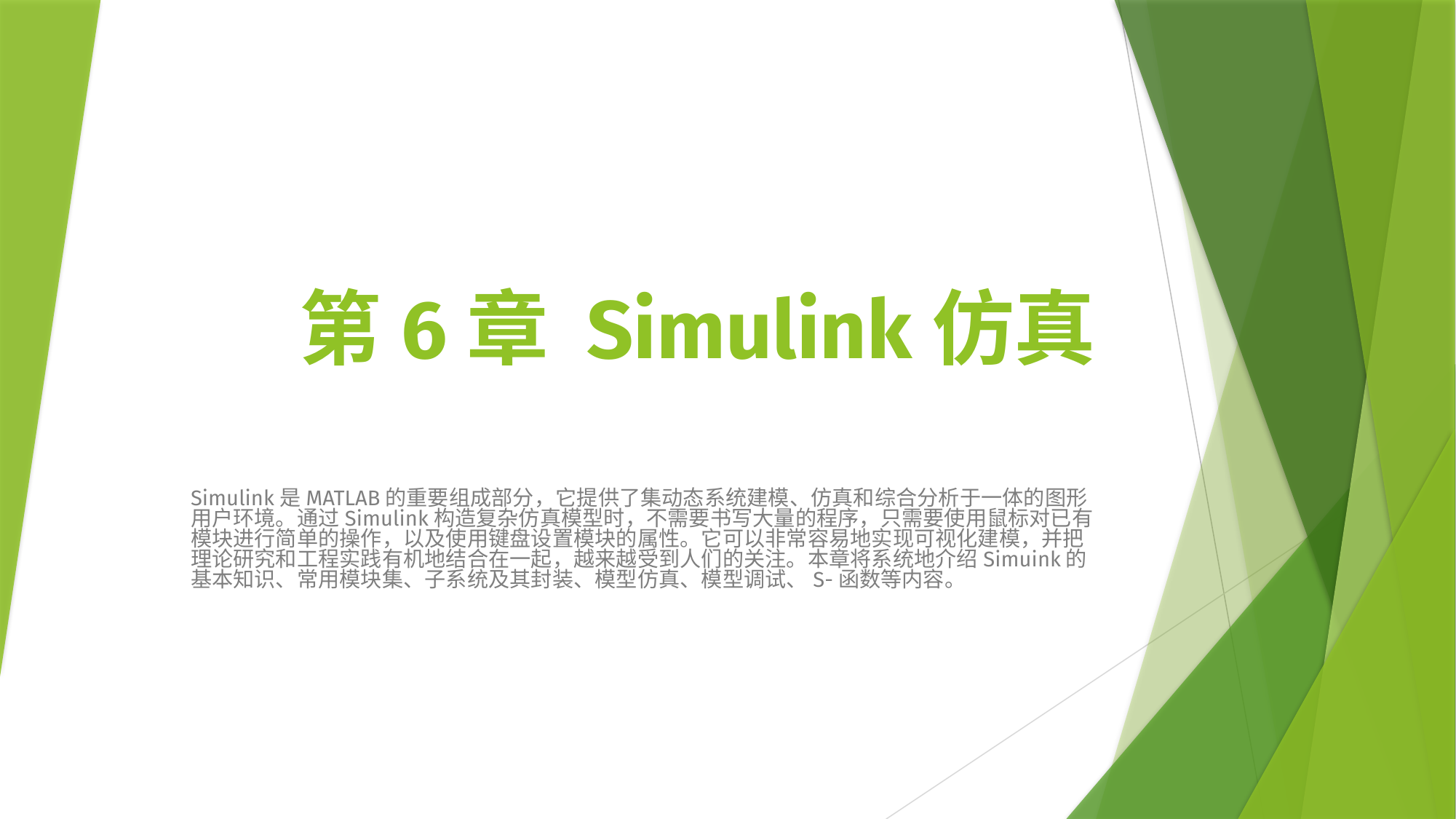

# 第6章 Simulink仿真
Simulink是MATLAB的重要组成部分，它提供了集动态系统建模、仿真和综合分析于一体的图形用户环境。通过Simulink构造复杂仿真模型时，不需要书写大量的程序，只需要使用鼠标对已有模块进行简单的操作，以及使用键盘设置模块的属性。它可以非常容易地实现可视化建模，并把理论研究和工程实践有机地结合在一起，越来越受到人们的关注。本章将系统地介绍Simuink的基本知识、常用模块集、子系统及其封装、模型仿真、模型调试、S-函数等内容。